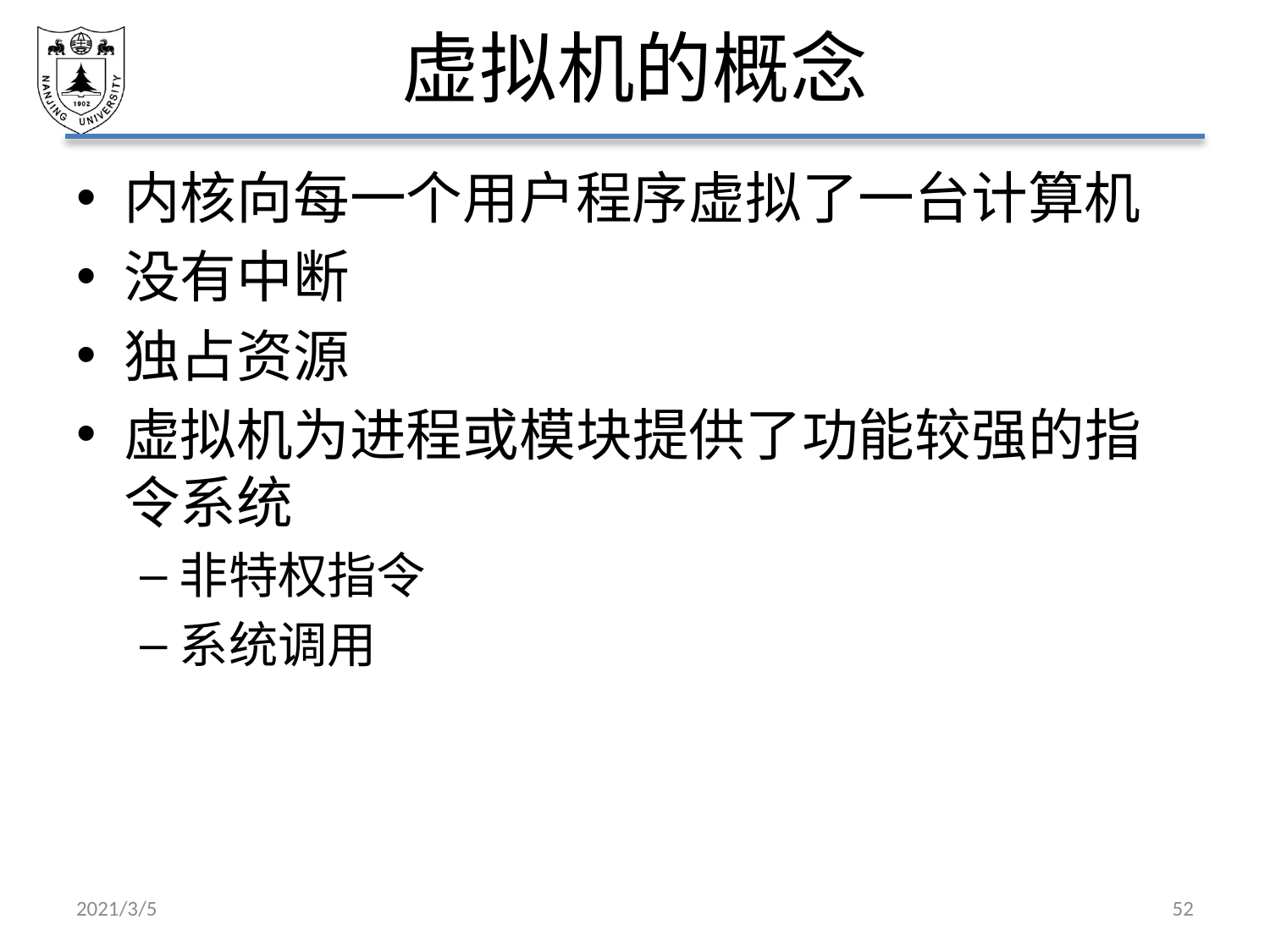

# 虚拟机的概念
内核向每一个用户程序虚拟了一台计算机
没有中断
独占资源
虚拟机为进程或模块提供了功能较强的指令系统
非特权指令
系统调用
2021/3/5
52